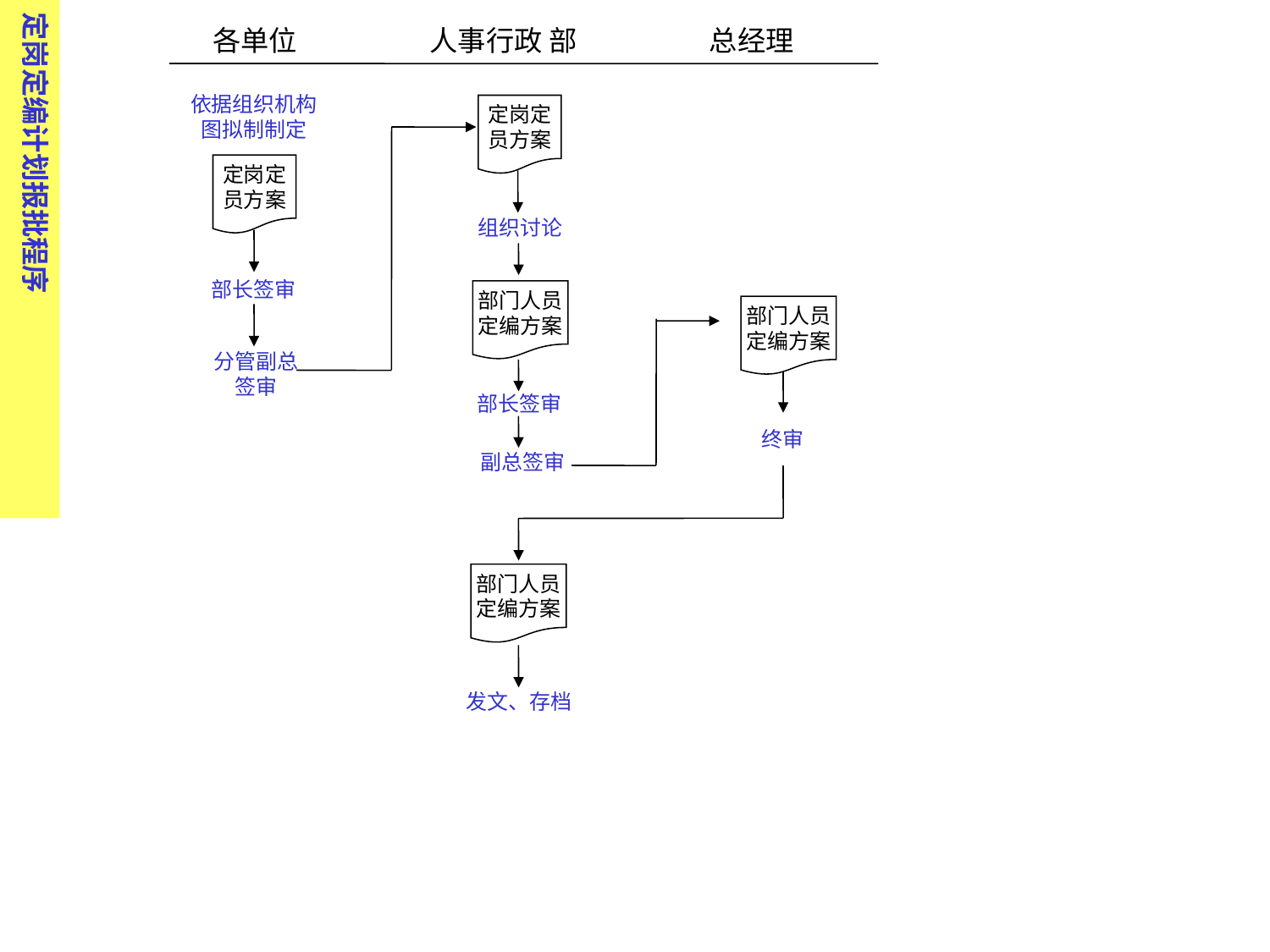

定岗定编计划报批程序
各单位                     人事行政 部                     总经理

依据组织机构图拟制制定
定岗定
员方案

定岗定
员方案

组织讨论

部长签审
部门人员
定编方案
部门人员
定编方案

分管副总签审

部长签审

终审
副总签审

部门人员
定编方案

发文、存档
3